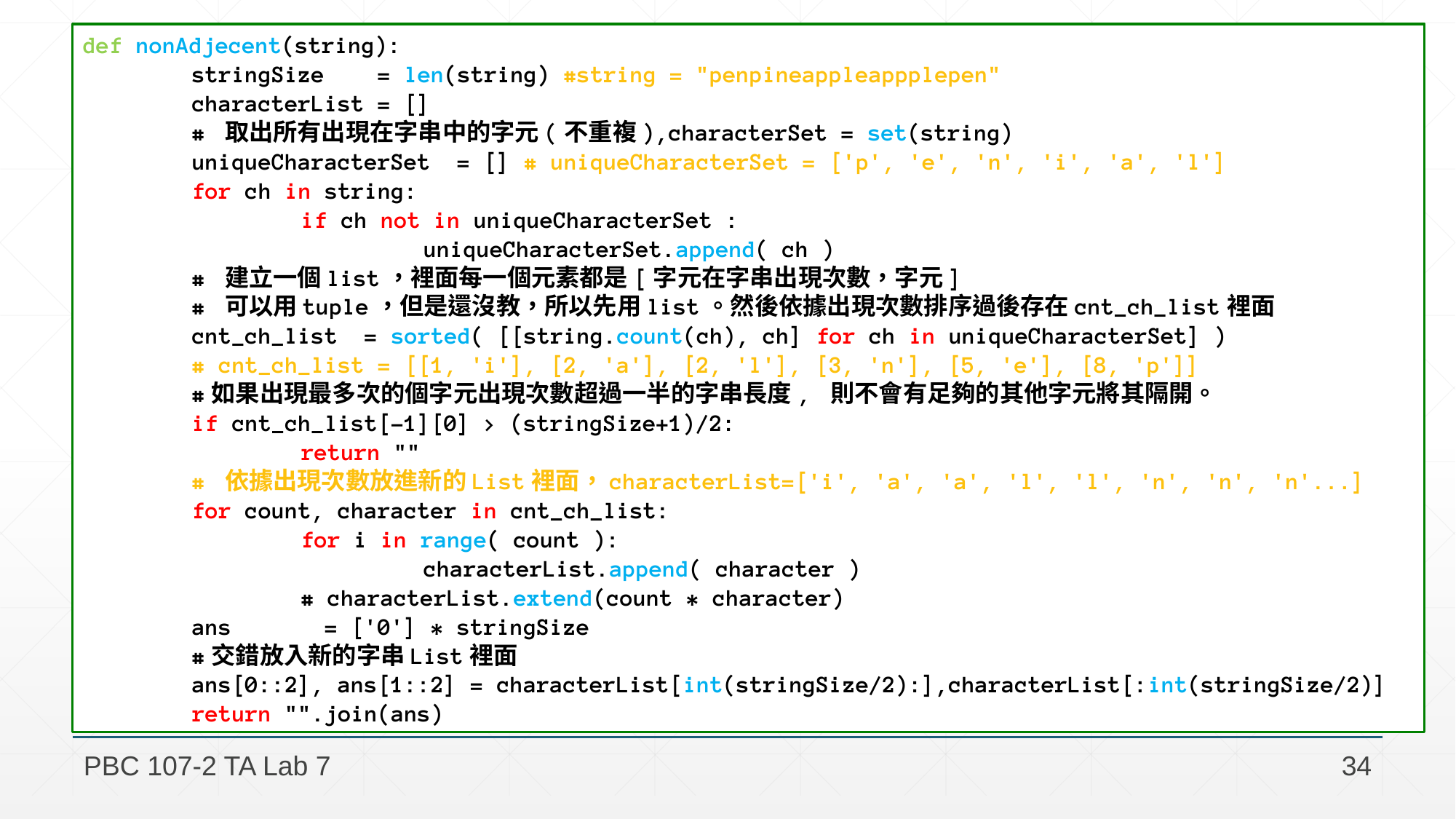

def nonAdjecent(string):
	stringSize    = len(string) #string = "penpineappleappplepen"
	characterList = []
	# 取出所有出現在字串中的字元(不重複),characterSet = set(string)
	uniqueCharacterSet  = [] # uniqueCharacterSet = ['p', 'e', 'n', 'i', 'a', 'l']
	for ch in string:
		if ch not in uniqueCharacterSet :
			 uniqueCharacterSet.append( ch )
	# 建立一個list，裡面每一個元素都是[字元在字串出現次數，字元]
	# 可以用tuple，但是還沒教，所以先用list。然後依據出現次數排序過後存在cnt_ch_list裡面
	cnt_ch_list  = sorted( [[string.count(ch), ch] for ch in uniqueCharacterSet] )
	# cnt_ch_list = [[1, 'i'], [2, 'a'], [2, 'l'], [3, 'n'], [5, 'e'], [8, 'p']]
	#如果出現最多次的個字元出現次數超過一半的字串長度, 則不會有足夠的其他字元將其隔開。
	if cnt_ch_list[-1][0] > (stringSize+1)/2:
		return ""
	# 依據出現次數放進新的List裡面，characterList=['i', 'a', 'a', 'l', 'l', 'n', 'n', 'n'...]
	for count, character in cnt_ch_list:
		for i in range( count ):
			 characterList.append( character )
		# characterList.extend(count * character)
	ans       = ['0'] * stringSize
	#交錯放入新的字串List裡面
	ans[0::2], ans[1::2] = characterList[int(stringSize/2):],characterList[:int(stringSize/2)]
	return "".join(ans)
#

PBC 107-2 TA Lab 7
34